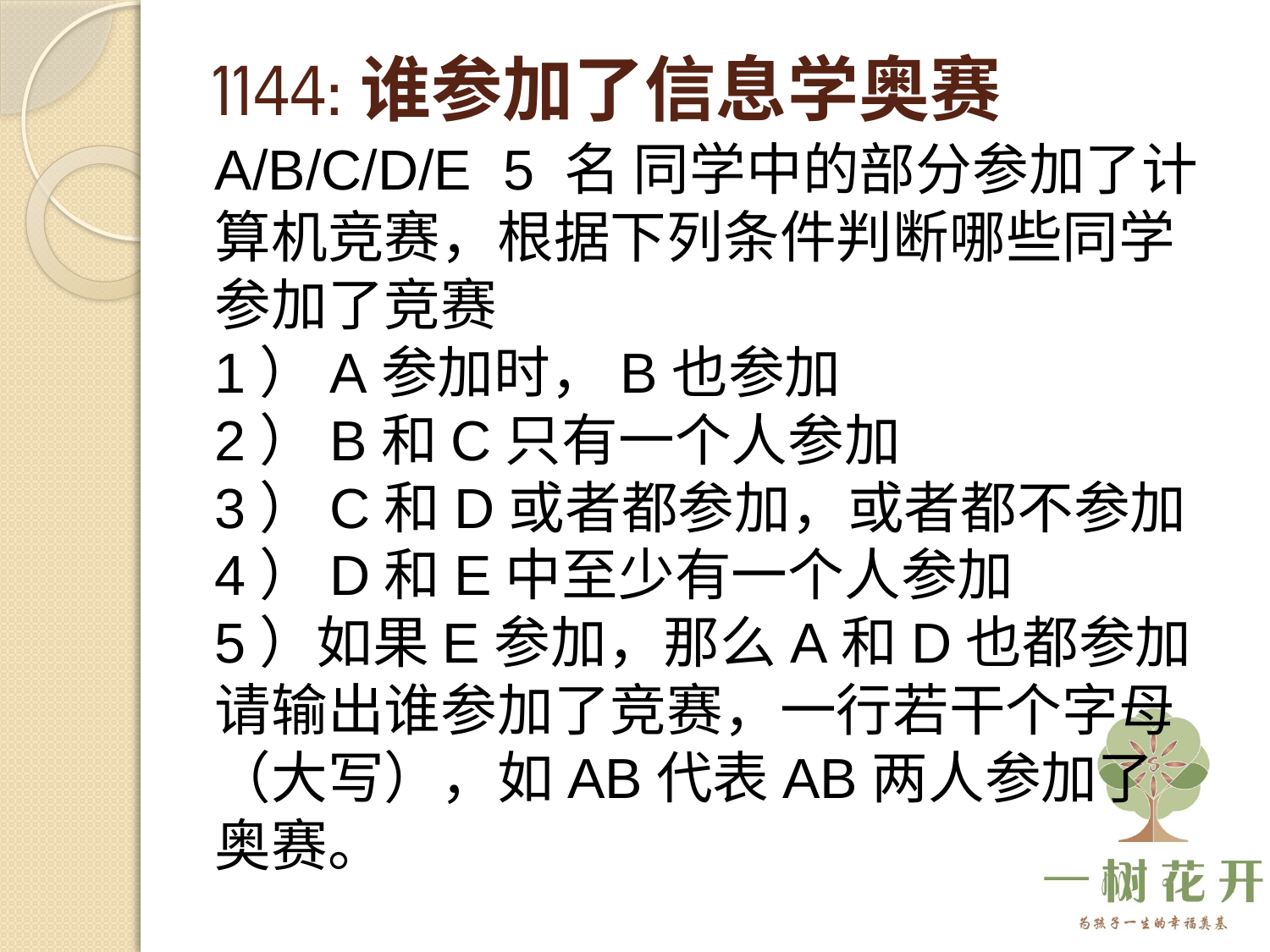

# 1144:谁参加了信息学奥赛
A/B/C/D/E  5 名 同学中的部分参加了计算机竞赛，根据下列条件判断哪些同学参加了竞赛
1）A参加时，B也参加
2）B和C只有一个人参加
3）C和D或者都参加，或者都不参加
4）D和E中至少有一个人参加
5）如果E参加，那么A和D也都参加
请输出谁参加了竞赛，一行若干个字母（大写），如AB代表AB两人参加了 奥赛。